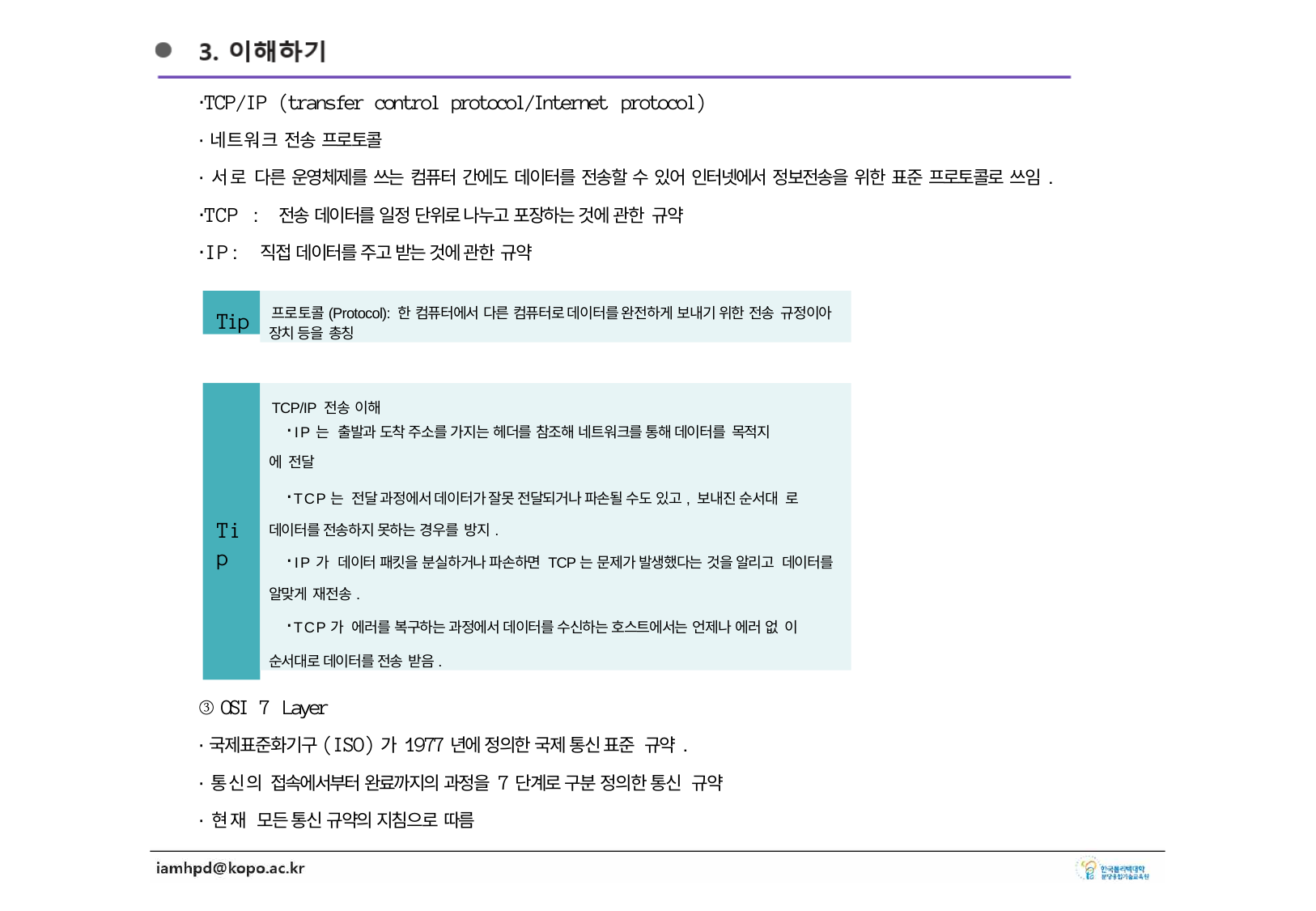

∙TCP/IP (transfer control protocol/Internet protocol)
∙네트워크 전송 프로토콜
∙서로 다른 운영체제를 쓰는 컴퓨터 간에도 데이터를 전송할 수 있어 인터넷에서 정보전송을 위한 표준 프로토콜로 쓰임.
∙TCP : 전송 데이터를 일정 단위로 나누고 포장하는 것에 관한 규약
∙IP: 직접 데이터를 주고 받는 것에 관한 규약
Tip
프로토콜(Protocol): 한 컴퓨터에서 다른 컴퓨터로 데이터를 완전하게 보내기 위한 전송  규정이아 장치 등을 총칭

TCP/IP 전송 이해
∙IP는 출발과 도착 주소를 가지는 헤더를 참조해 네트워크를 통해 데이터를 목적지
에 전달
∙TCP는 전달 과정에서 데이터가 잘못 전달되거나 파손될 수도 있고, 보내진 순서대  로 데이터를 전송하지 못하는 경우를 방지.
∙IP가 데이터 패킷을 분실하거나 파손하면 TCP는 문제가 발생했다는 것을 알리고  데이터를 알맞게 재전송.
∙TCP가 에러를 복구하는 과정에서 데이터를 수신하는 호스트에서는 언제나 에러 없  이 순서대로 데이터를 전송 받음.
Tip
③ OSI 7 Layer
∙국제표준화기구(ISO)가 1977년에 정의한 국제 통신 표준 규약.
∙통신의 접속에서부터 완료까지의 과정을 7단계로 구분 정의한 통신 규약
∙현재 모든 통신 규약의 지침으로 따름